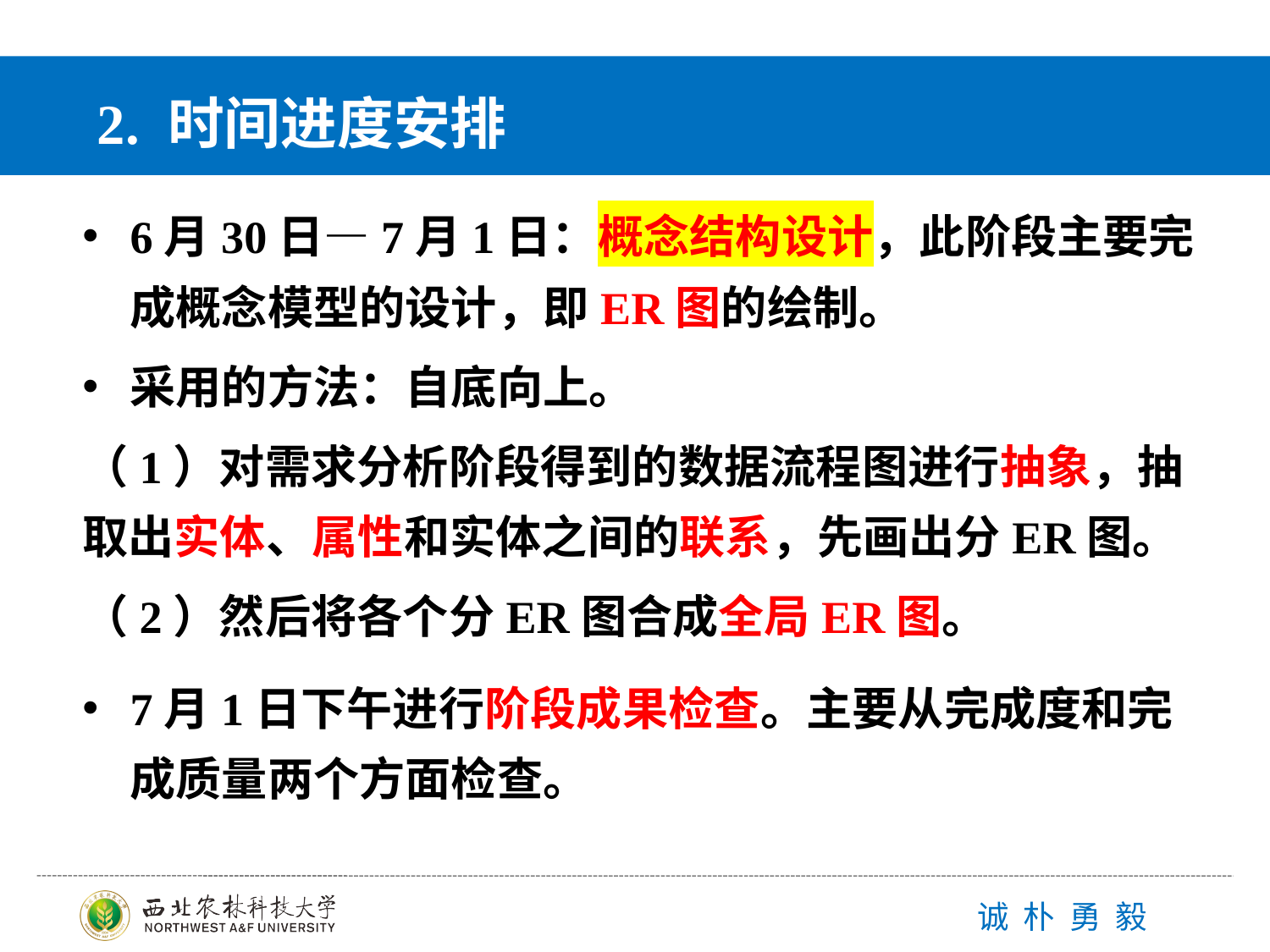

2. 时间进度安排
6月30日—7月1日：概念结构设计，此阶段主要完成概念模型的设计，即ER图的绘制。
采用的方法：自底向上。
（1）对需求分析阶段得到的数据流程图进行抽象，抽取出实体、属性和实体之间的联系，先画出分ER图。
（2）然后将各个分ER图合成全局ER图。
7月1日下午进行阶段成果检查。主要从完成度和完成质量两个方面检查。